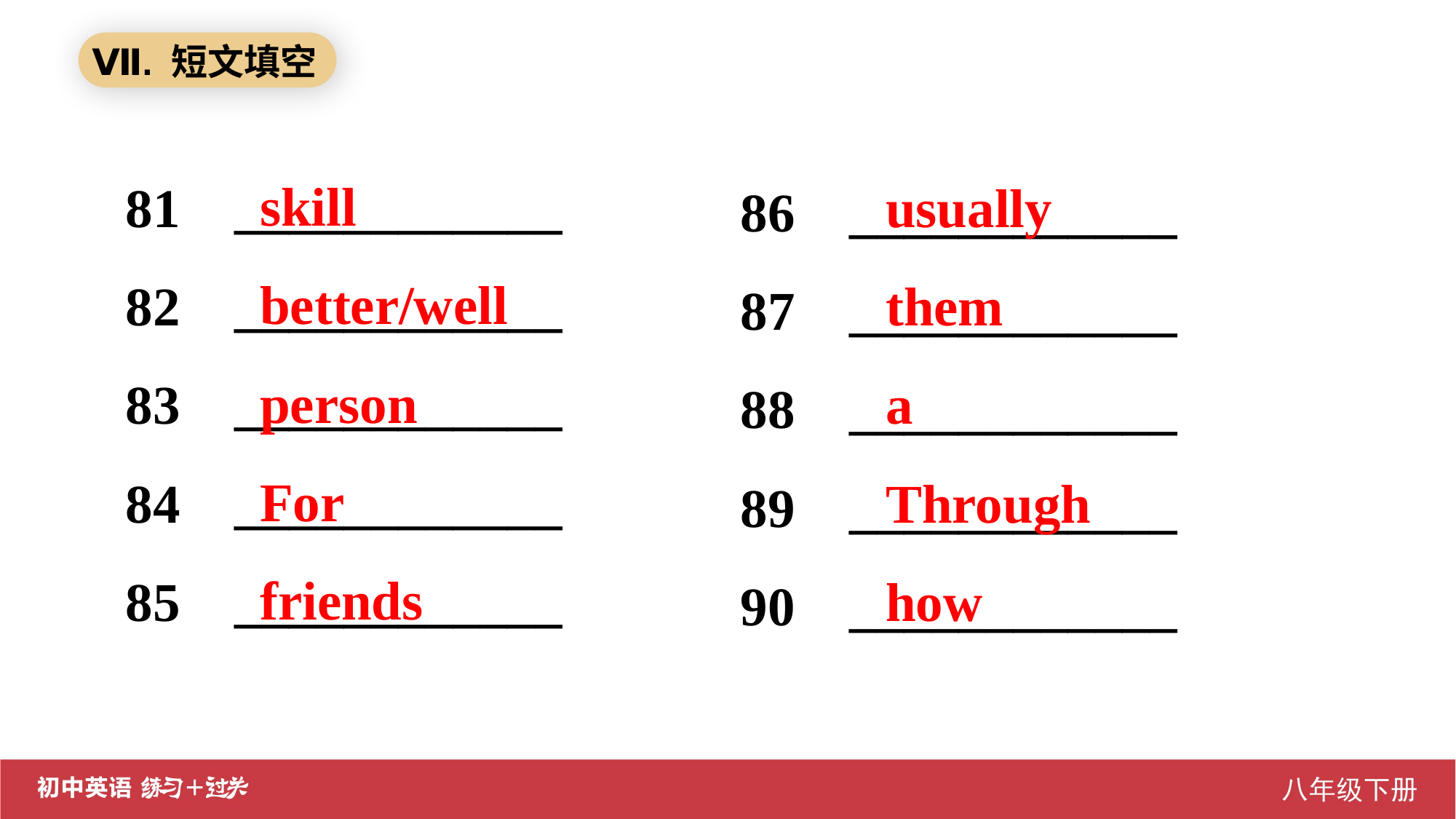

Ⅶ. 短文填空
skill
better/well
person
For
friends
81    ____________
82    ____________
83    ____________
84    ____________
85    ____________
usually
them
a
Through
how
86    ____________
87    ____________
88    ____________
89    ____________
90    ____________